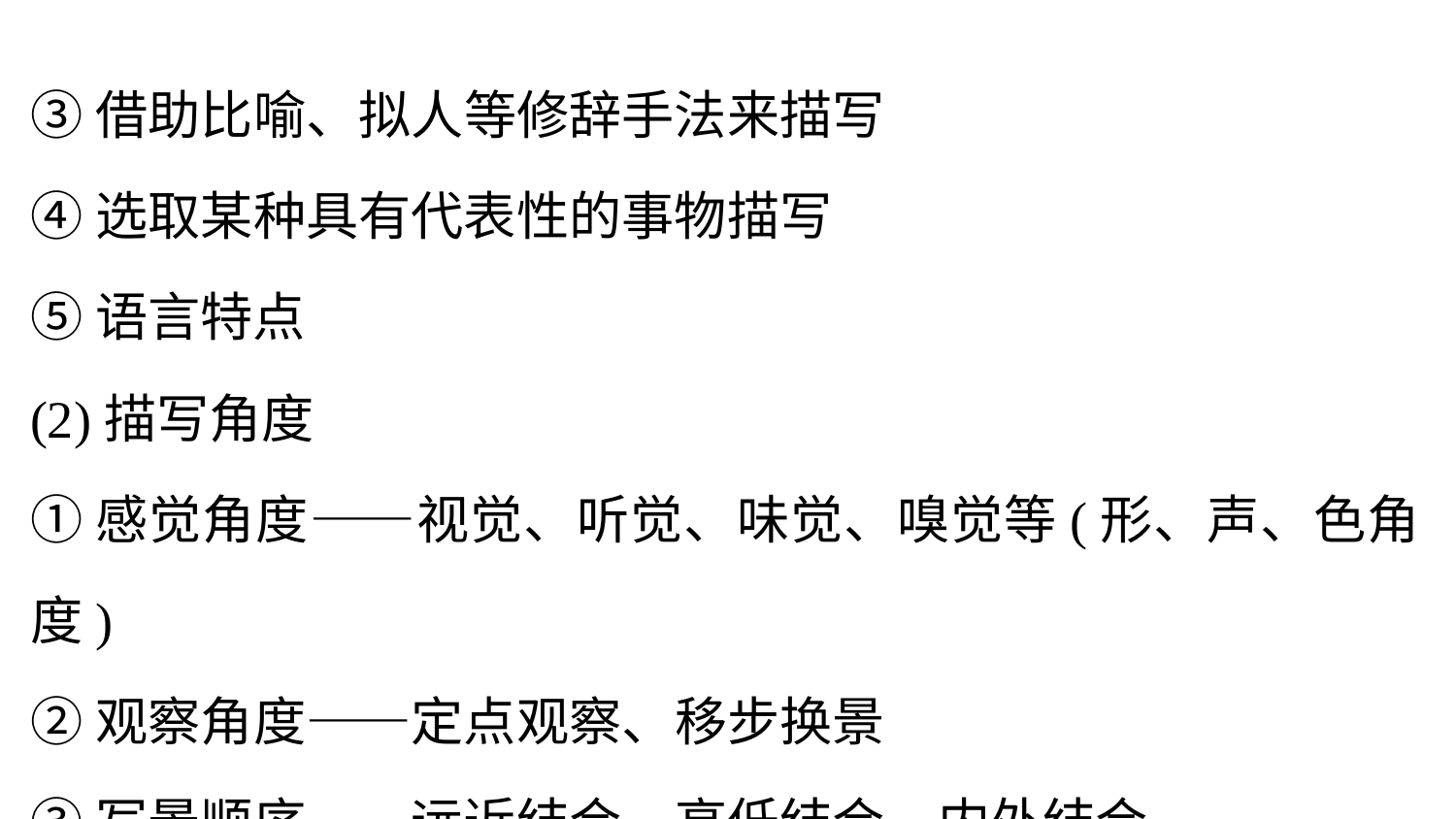

③借助比喻、拟人等修辞手法来描写
④选取某种具有代表性的事物描写
⑤语言特点
(2)描写角度
①感觉角度——视觉、听觉、味觉、嗅觉等(形、声、色角度)
②观察角度——定点观察、移步换景
③写景顺序——远近结合、高低结合、内外结合